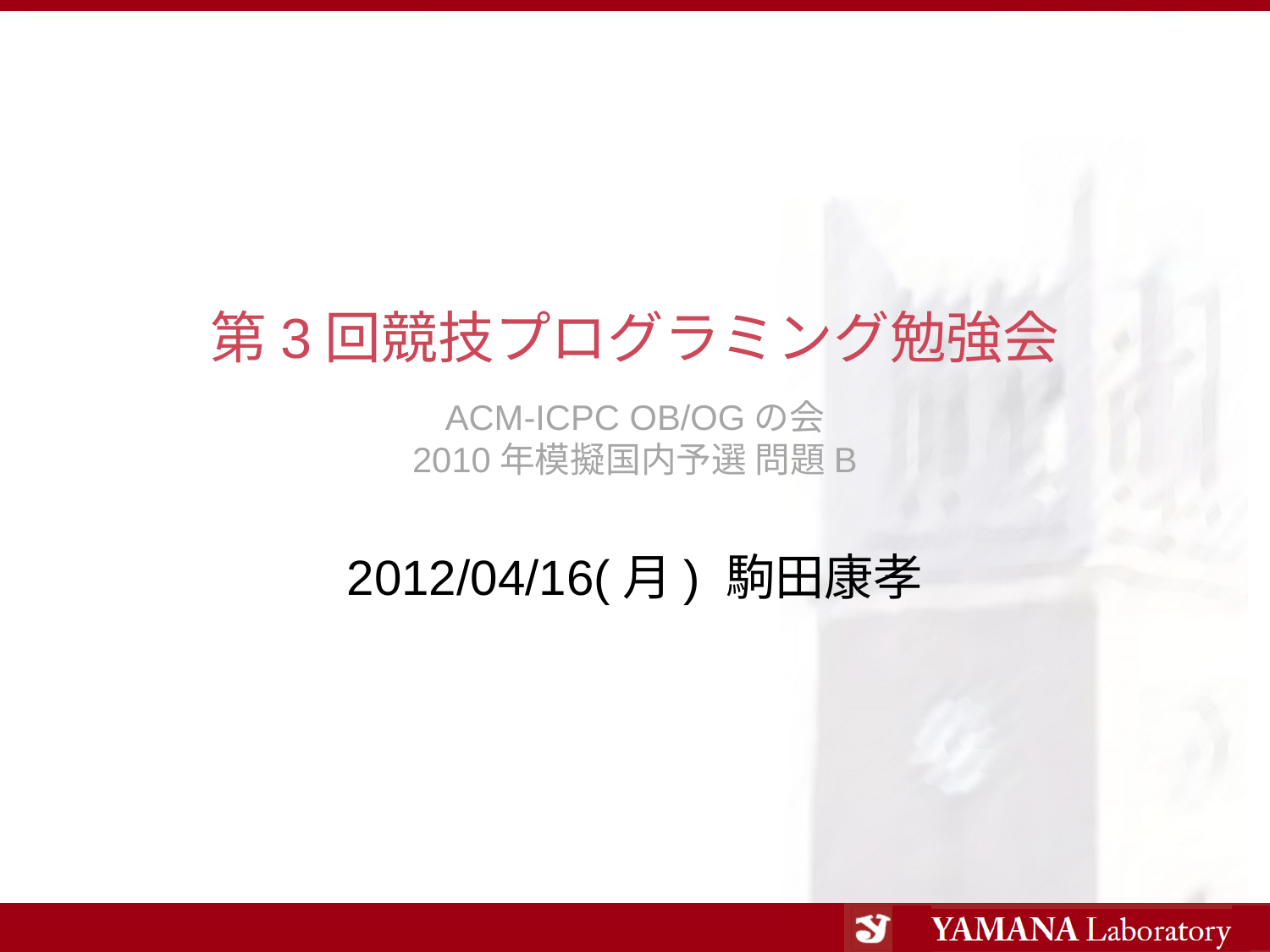

# 第3回競技プログラミング勉強会 ACM-ICPC OB/OGの会 2010年模擬国内予選 問題B
2012/04/16(月) 駒田康孝